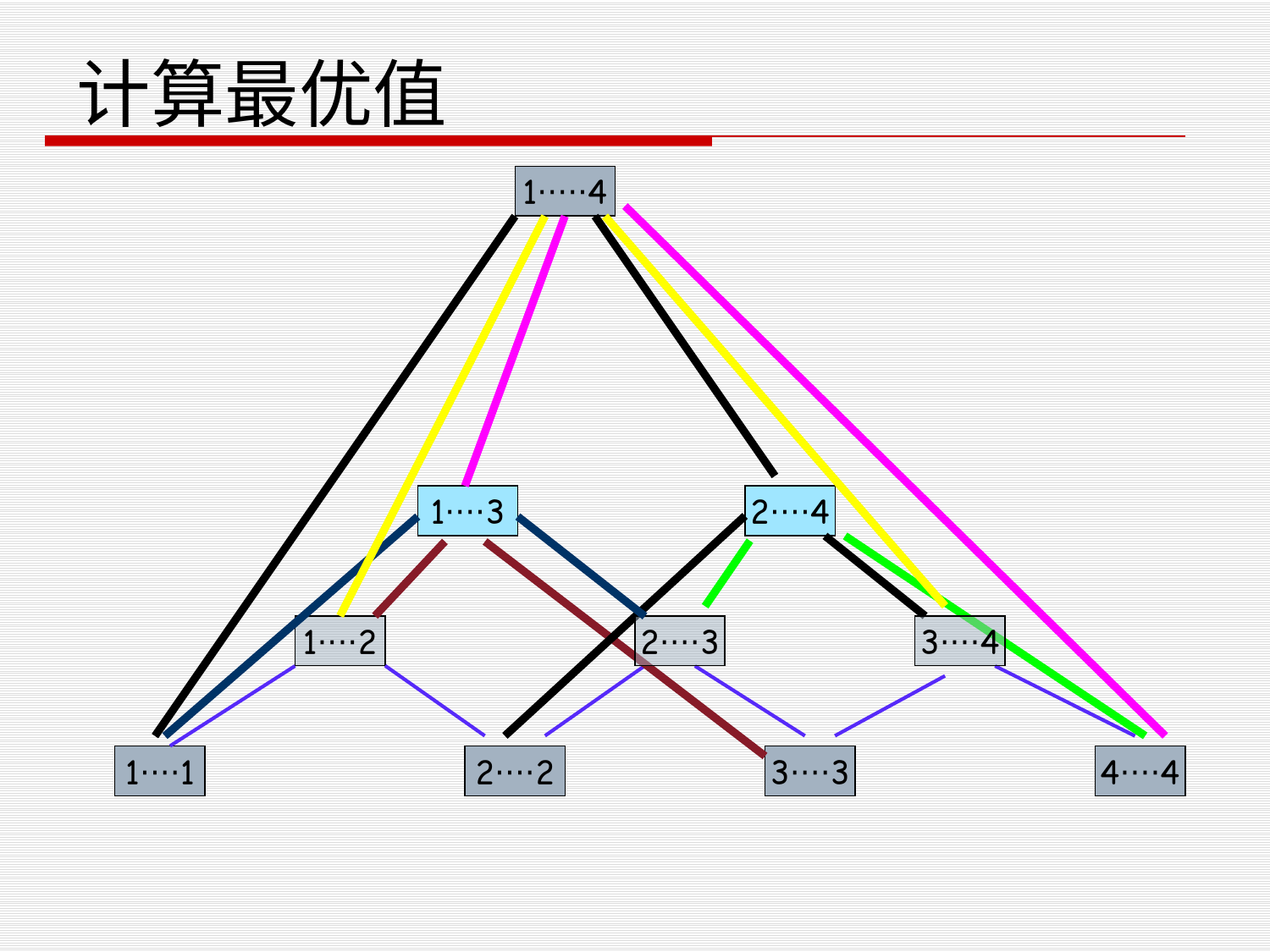

计算最优值
1·····4

1····3
2····4

1····2
2····3
3····4

1····1
2····2
3····3
4····4